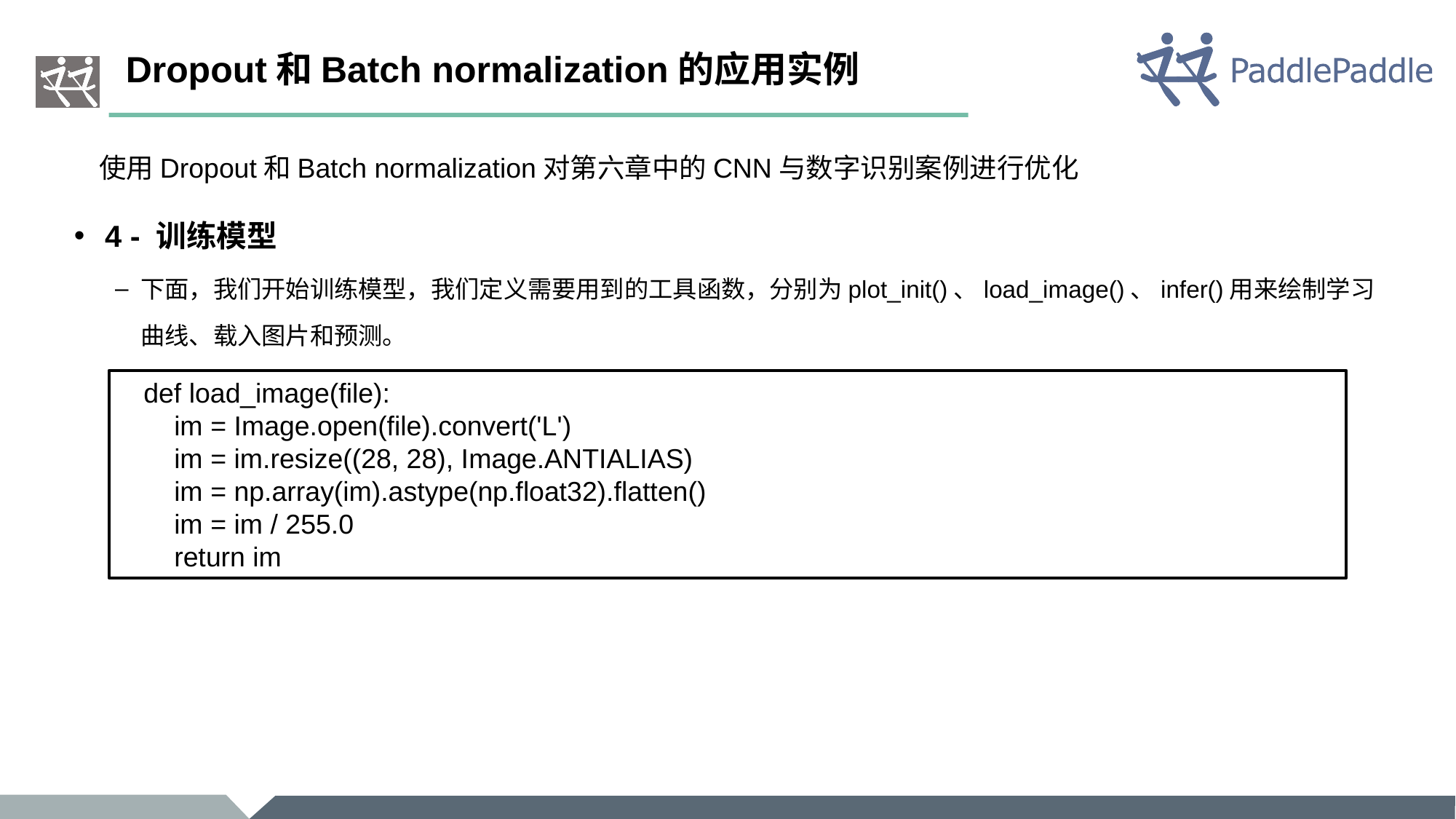

# Dropout和Batch normalization的应用实例
使用Dropout和Batch normalization对第六章中的CNN与数字识别案例进行优化
4 - 训练模型
下面，我们开始训练模型，我们定义需要用到的工具函数，分别为plot_init()、load_image()、infer()用来绘制学习曲线、载入图片和预测。
def load_image(file):
    im = Image.open(file).convert('L')
    im = im.resize((28, 28), Image.ANTIALIAS)
    im = np.array(im).astype(np.float32).flatten()
    im = im / 255.0
    return im